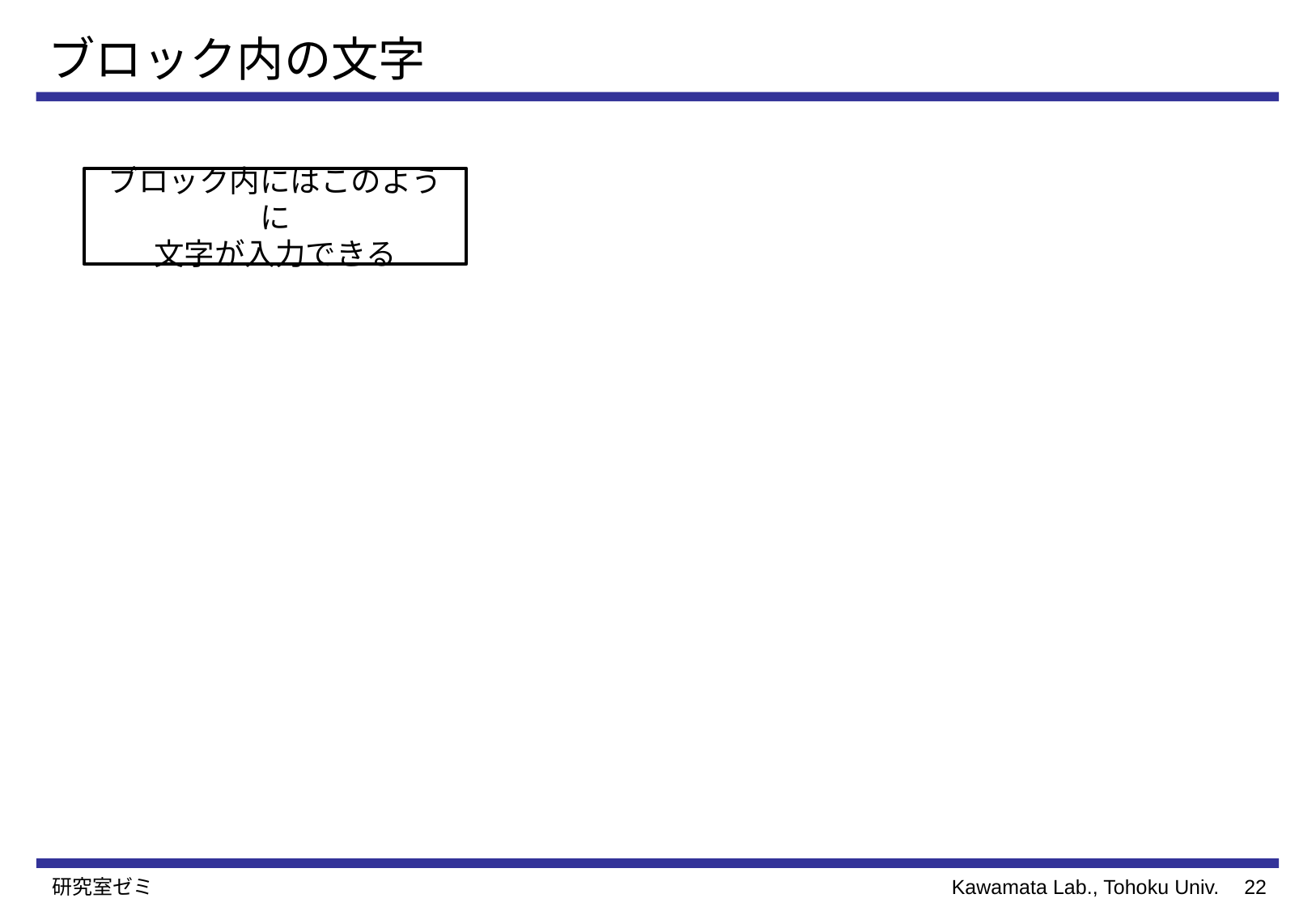

# ブロック内の文字
ブロック内にはこのように
文字が入力できる
研究室ゼミ
22